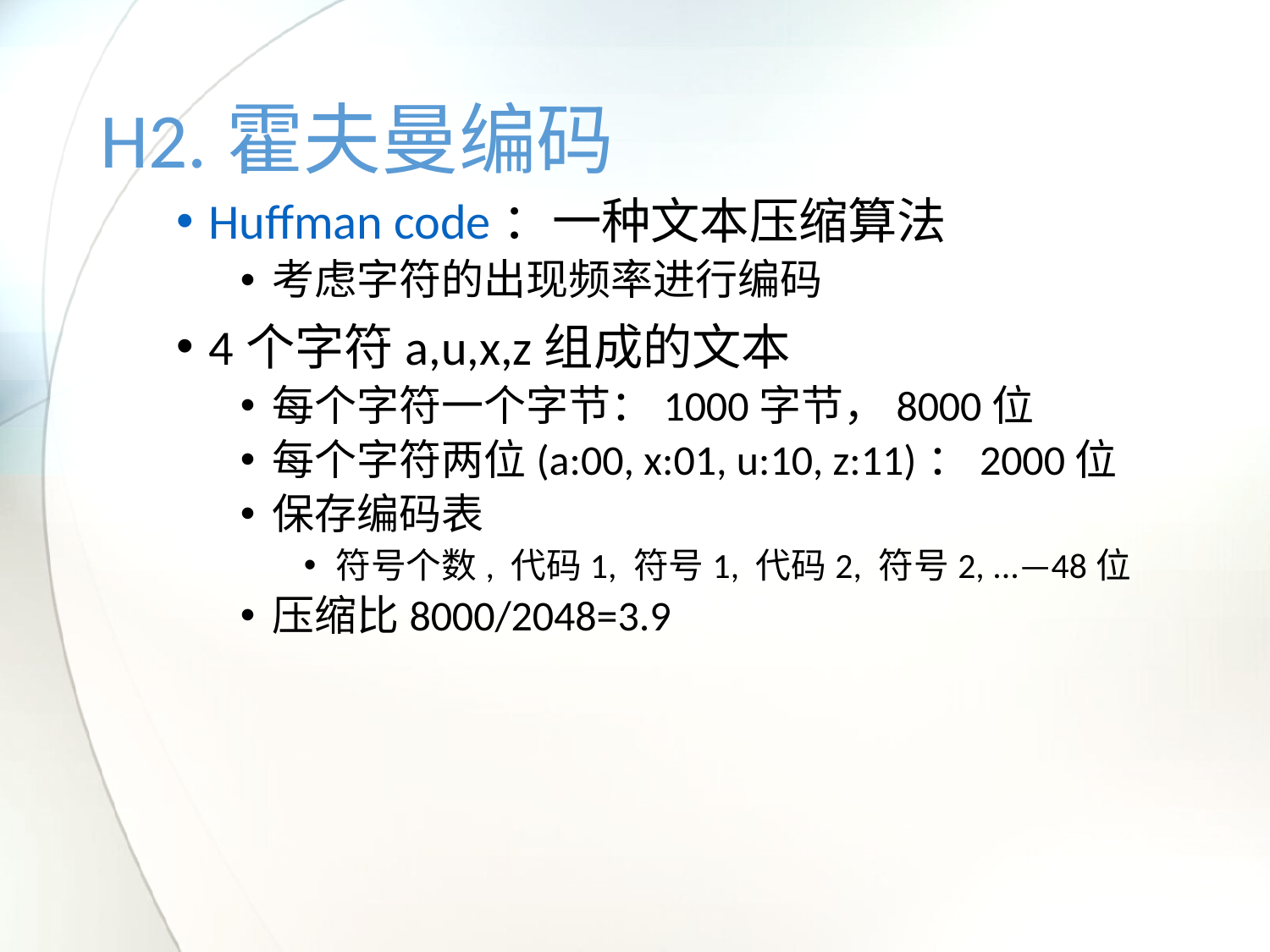

# H2.霍夫曼编码
Huffman code：一种文本压缩算法
考虑字符的出现频率进行编码
4个字符a,u,x,z组成的文本
每个字符一个字节：1000字节，8000位
每个字符两位(a:00, x:01, u:10, z:11)：2000位
保存编码表
符号个数, 代码1, 符号1, 代码2, 符号2, ...—48位
压缩比8000/2048=3.9